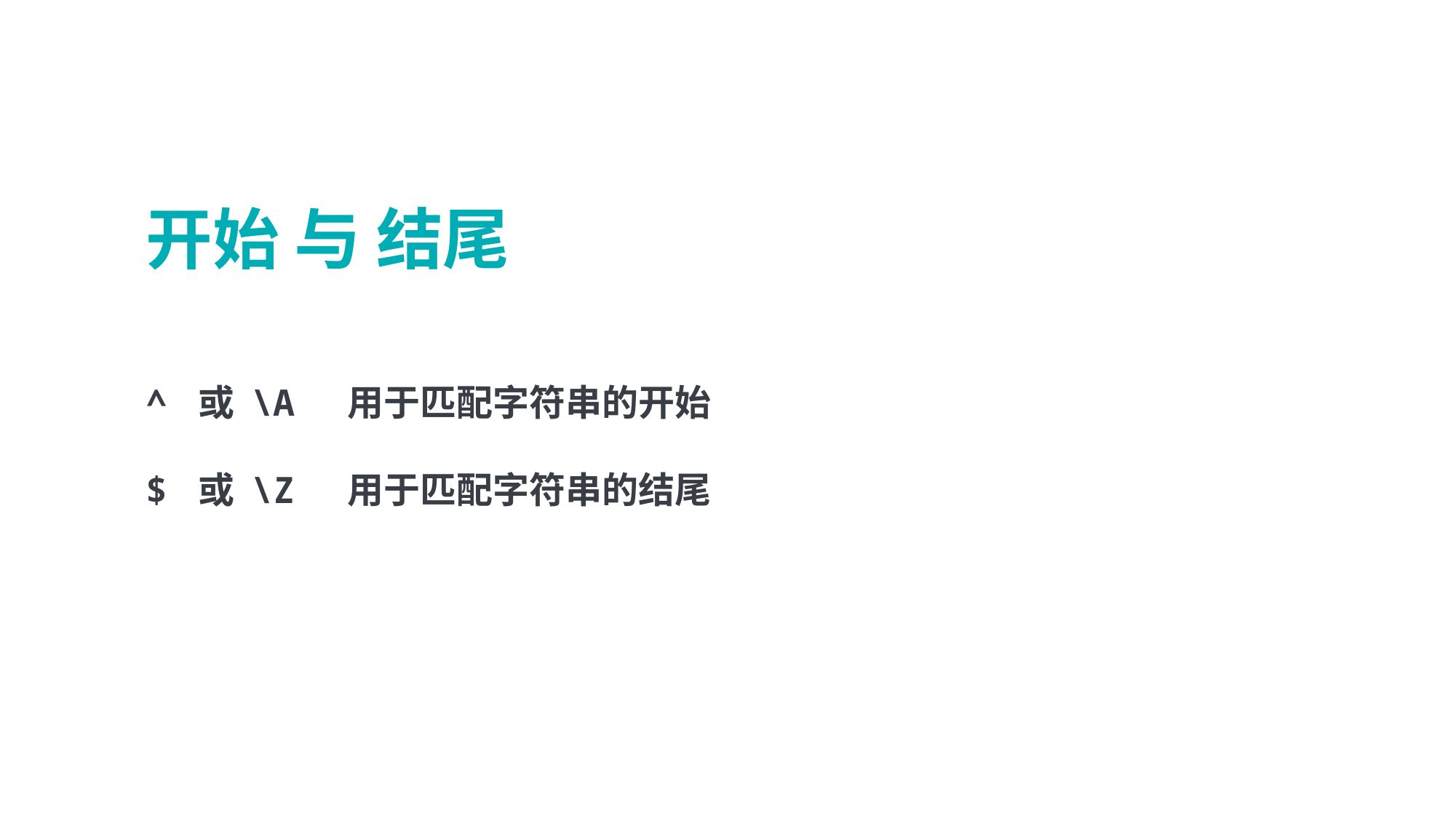

开始 与 结尾
^ 或 \A  用于匹配字符串的开始

$ 或 \Z  用于匹配字符串的结尾